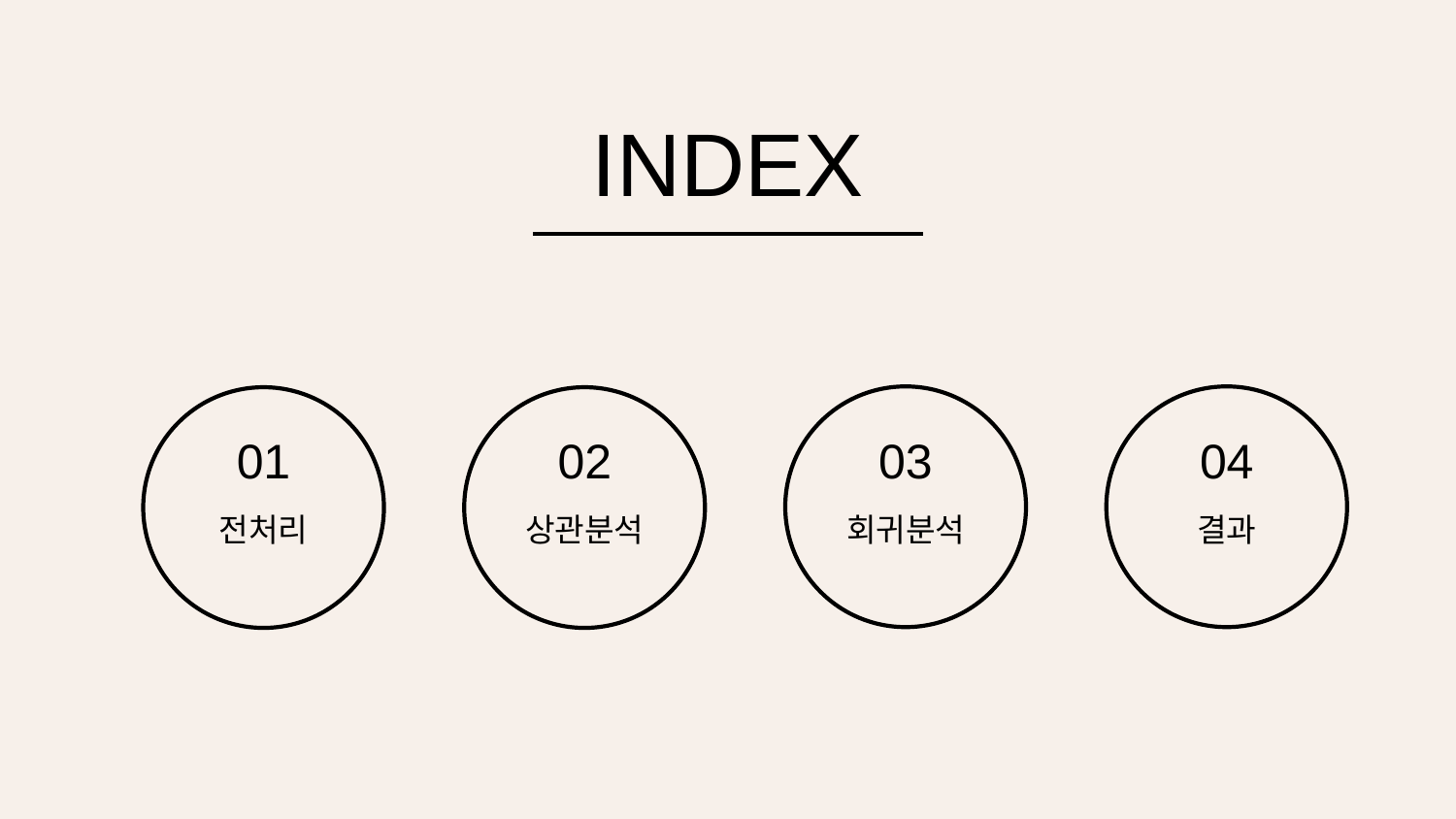

INDEX

회귀분석

결과

전처리

상관분석
02
04
01
03